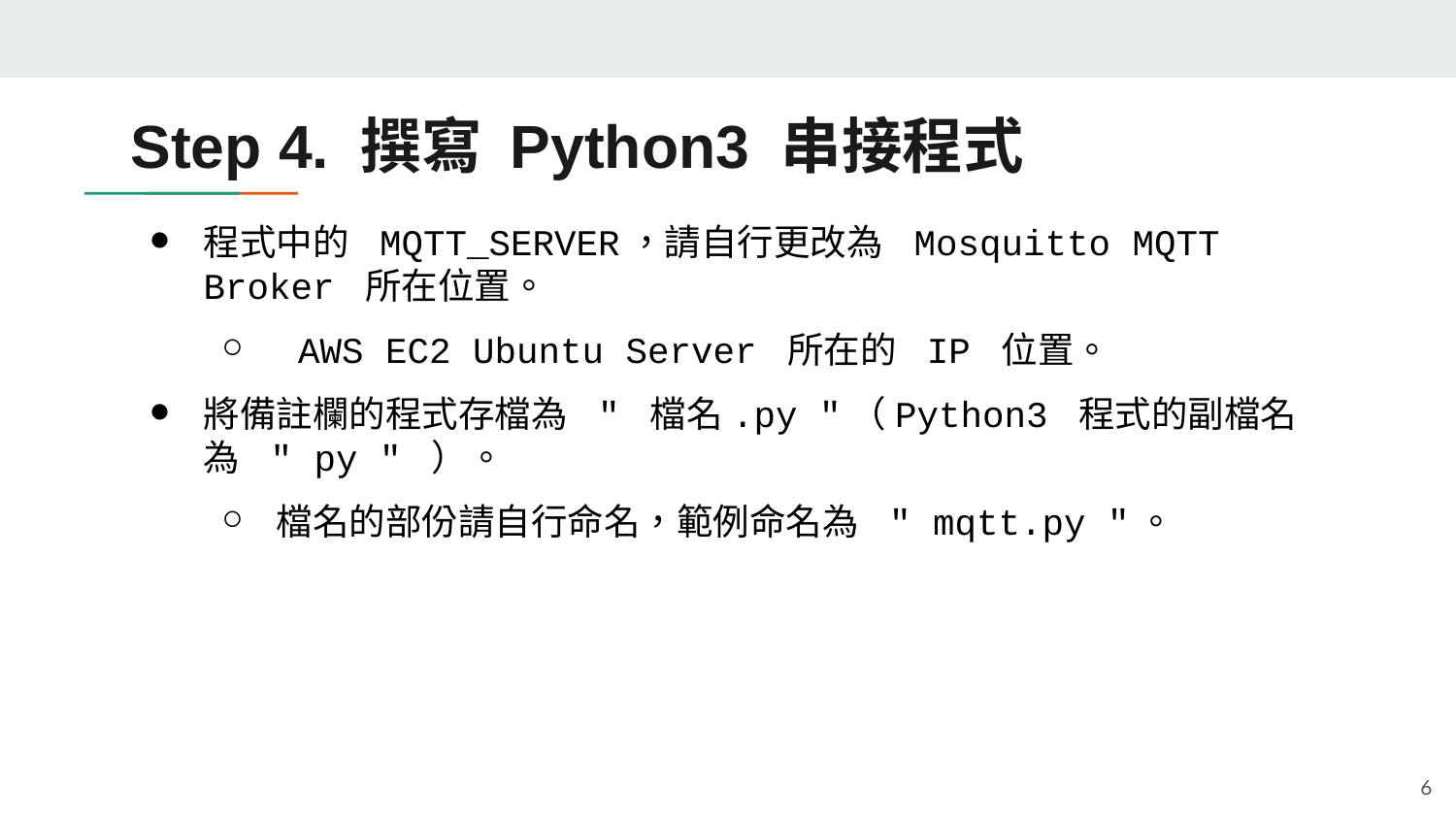

# Step 4. 撰寫 Python3 串接程式
程式中的 MQTT_SERVER，請自行更改為 Mosquitto MQTT Broker 所在位置。
 AWS EC2 Ubuntu Server 所在的 IP 位置。
將備註欄的程式存檔為 " 檔名.py "（Python3 程式的副檔名為 " py " ）。
檔名的部份請自行命名，範例命名為 " mqtt.py "。
6